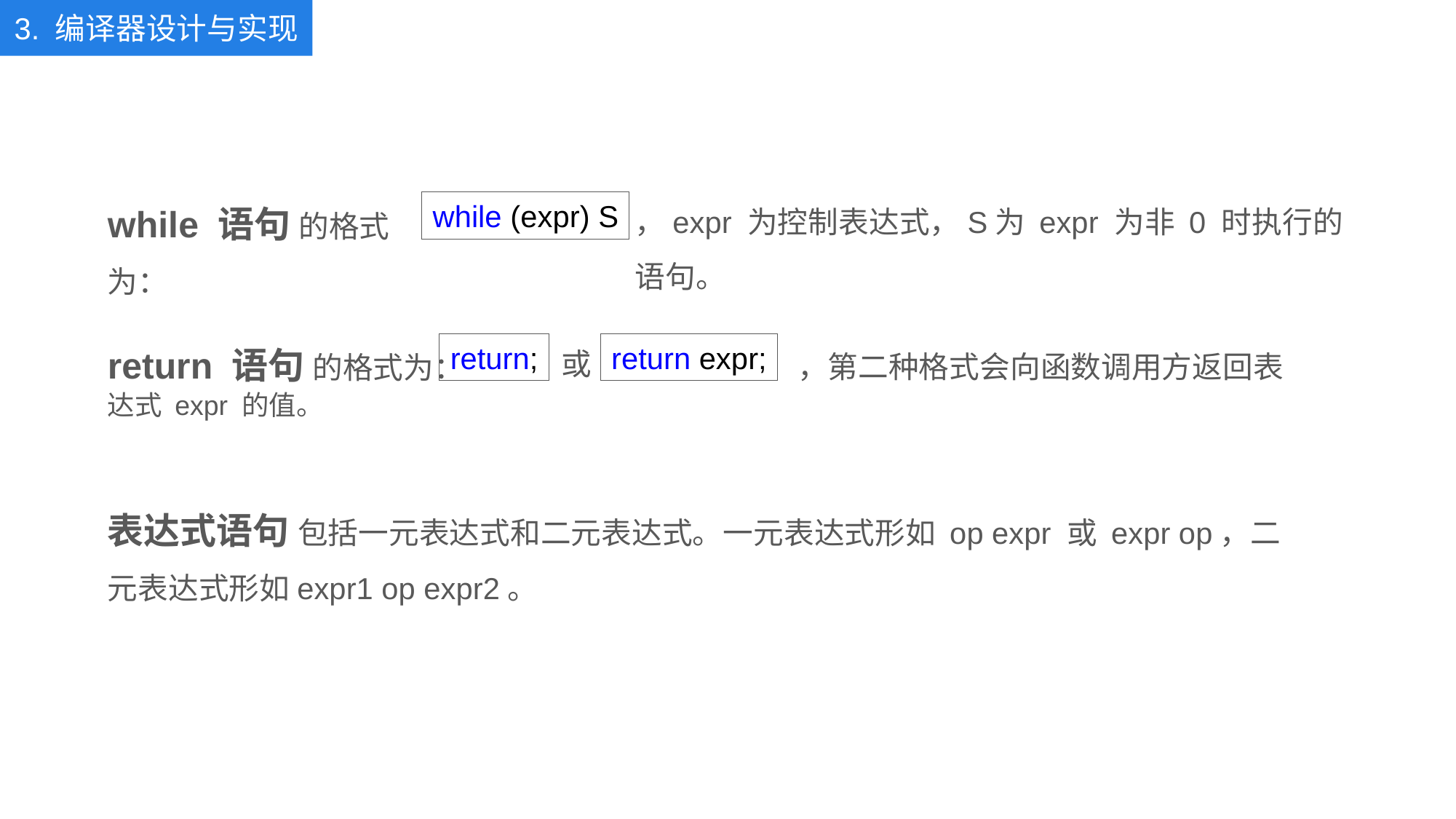

3. 编译器设计与实现
while 语句 的格式为：
，expr 为控制表达式，S为 expr 为非 0 时执行的语句。
while (expr) S
return 语句 的格式为：
或
，第二种格式会向函数调用方返回表
return;
return expr;
达式 expr 的值。
表达式语句 包括一元表达式和二元表达式。一元表达式形如 op expr 或 expr op，二元表达式形如expr1 op expr2。